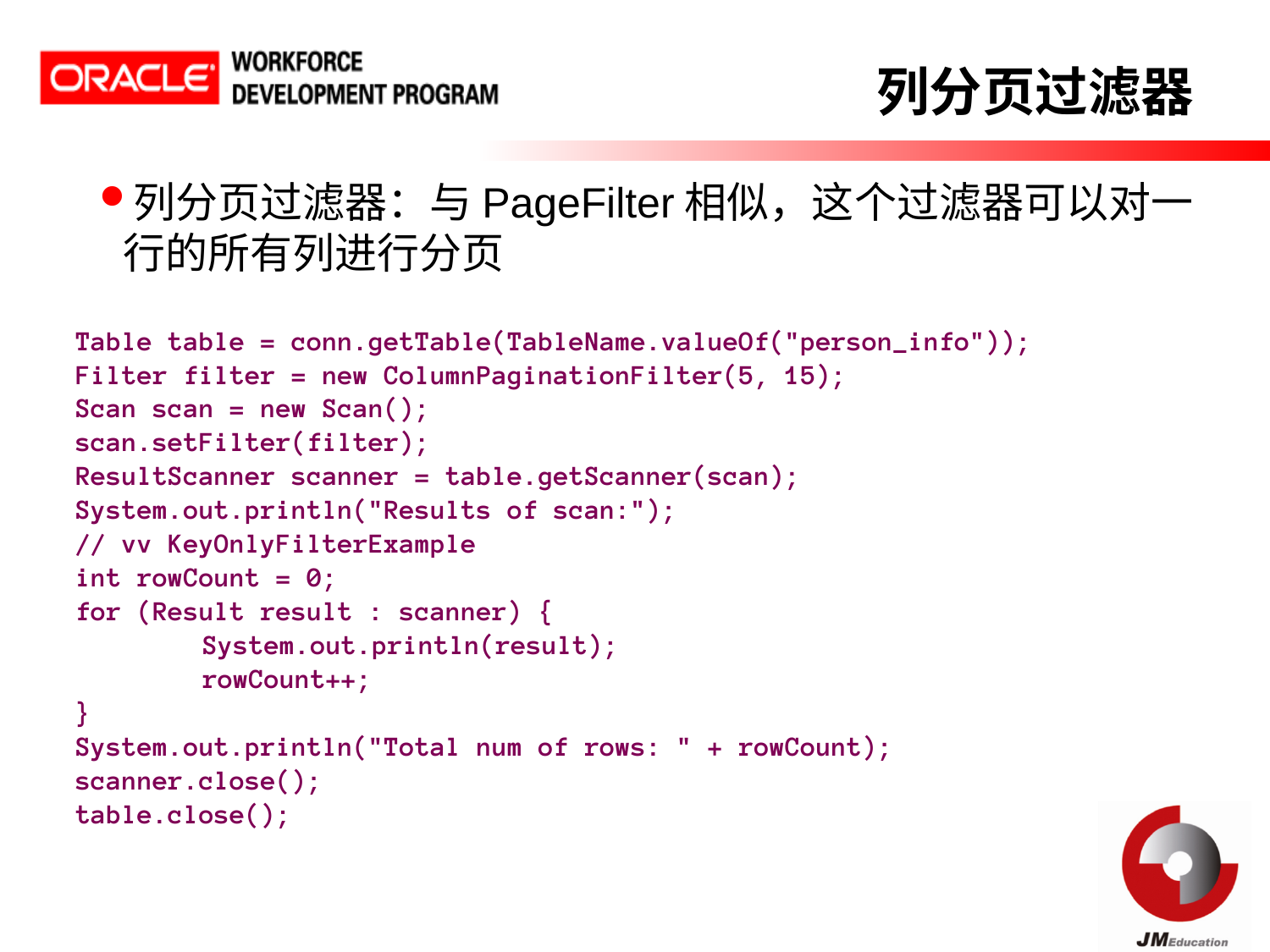

列分页过滤器
列分页过滤器：与PageFilter相似，这个过滤器可以对一行的所有列进行分页
Table table = conn.getTable(TableName.valueOf("person_info"));
Filter filter = new ColumnPaginationFilter(5, 15);
Scan scan = new Scan();
scan.setFilter(filter);
ResultScanner scanner = table.getScanner(scan);
System.out.println("Results of scan:");
// vv KeyOnlyFilterExample
int rowCount = 0;
for (Result result : scanner) {
	System.out.println(result);
	rowCount++;
}
System.out.println("Total num of rows: " + rowCount);
scanner.close();
table.close();